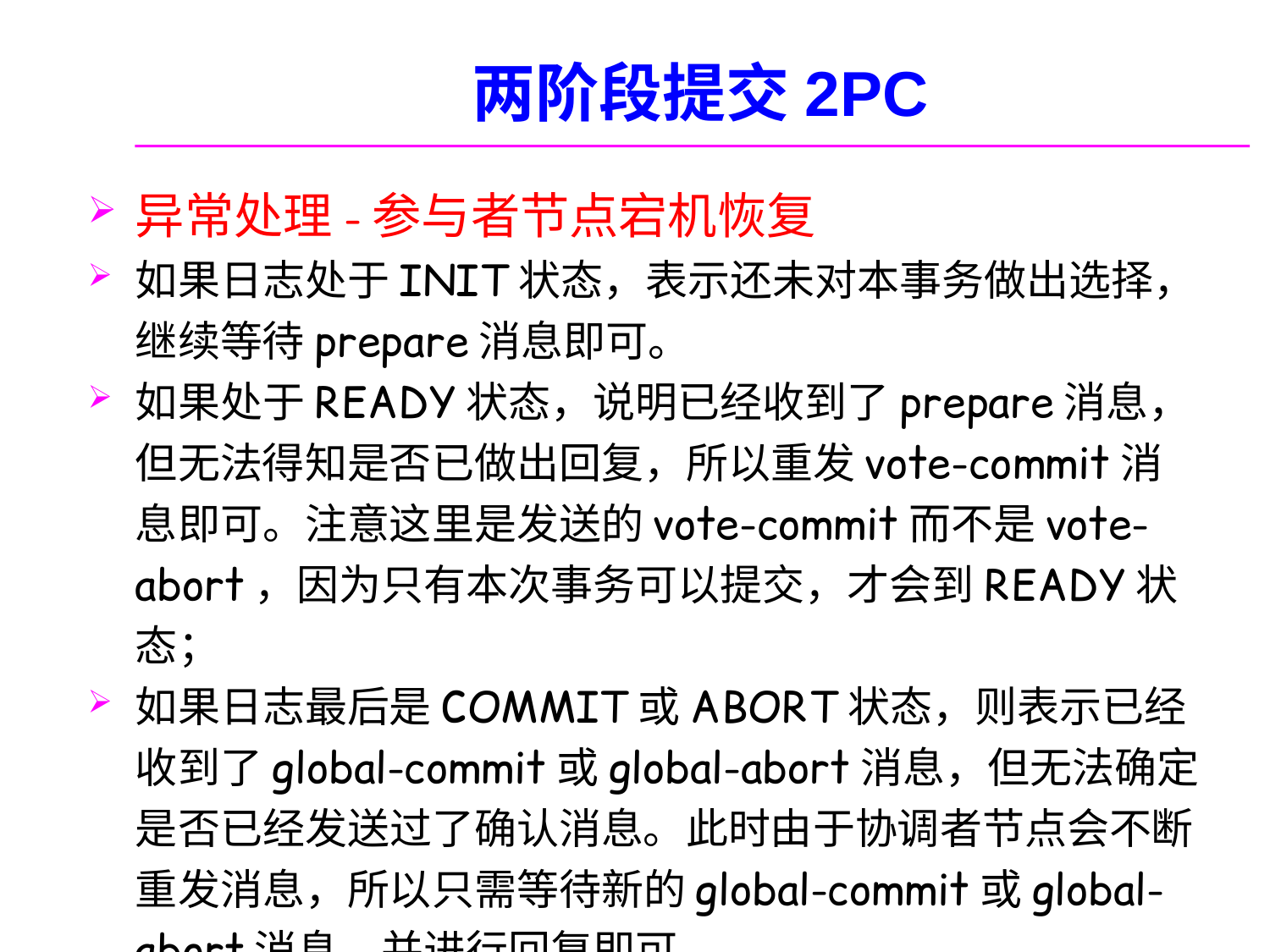

# 两阶段提交2PC
异常处理-参与者节点宕机恢复
如果日志处于INIT状态，表示还未对本事务做出选择，继续等待prepare消息即可。
如果处于READY状态，说明已经收到了prepare消息，但无法得知是否已做出回复，所以重发vote-commit消息即可。注意这里是发送的vote-commit而不是vote-abort，因为只有本次事务可以提交，才会到READY状态；
如果日志最后是COMMIT或ABORT状态，则表示已经收到了global-commit或global-abort消息，但无法确定是否已经发送过了确认消息。此时由于协调者节点会不断重发消息，所以只需等待新的global-commit或global-abort消息，并进行回复即可。

27